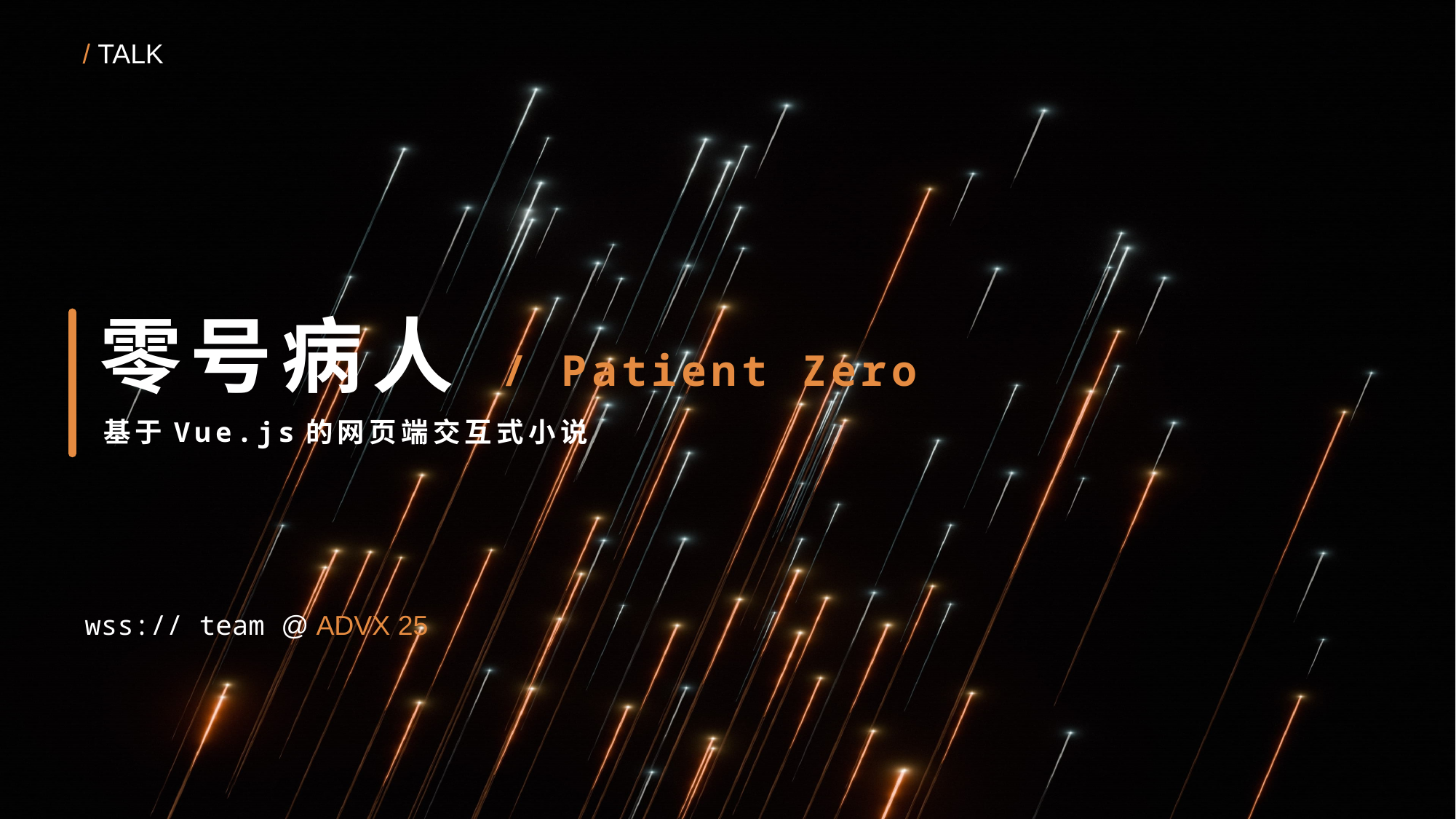

/ TALK
零号病人 / Patient Zero
基于Vue.js的网页端交互式小说
wss:// team @ ADVX 25